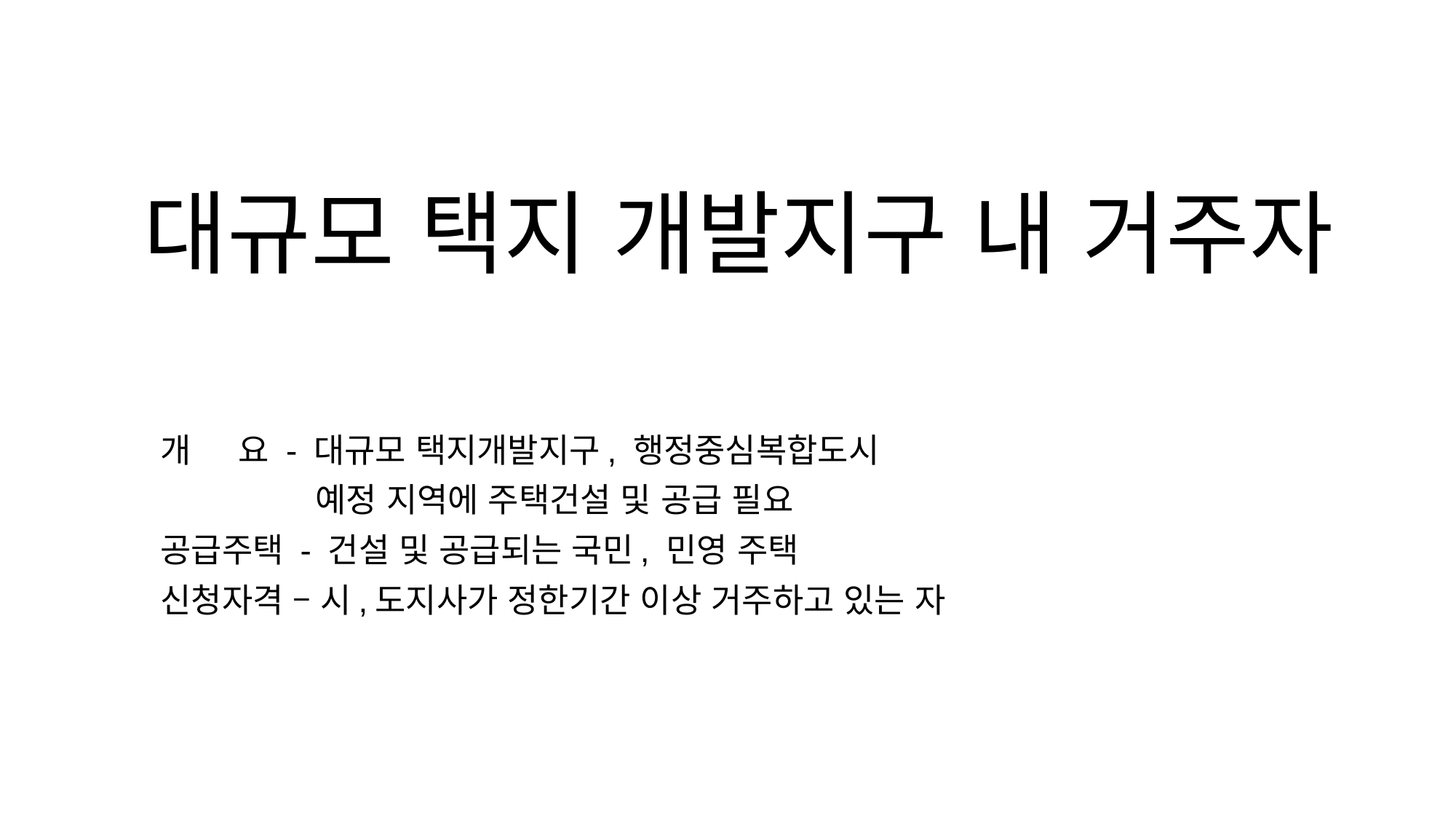

# 대규모 택지 개발지구 내 거주자
개     요 - 대규모 택지개발지구, 행정중심복합도시
	     예정 지역에 주택건설 및 공급 필요
공급주택 - 건설 및 공급되는 국민, 민영 주택
신청자격 – 시,도지사가 정한기간 이상 거주하고 있는 자